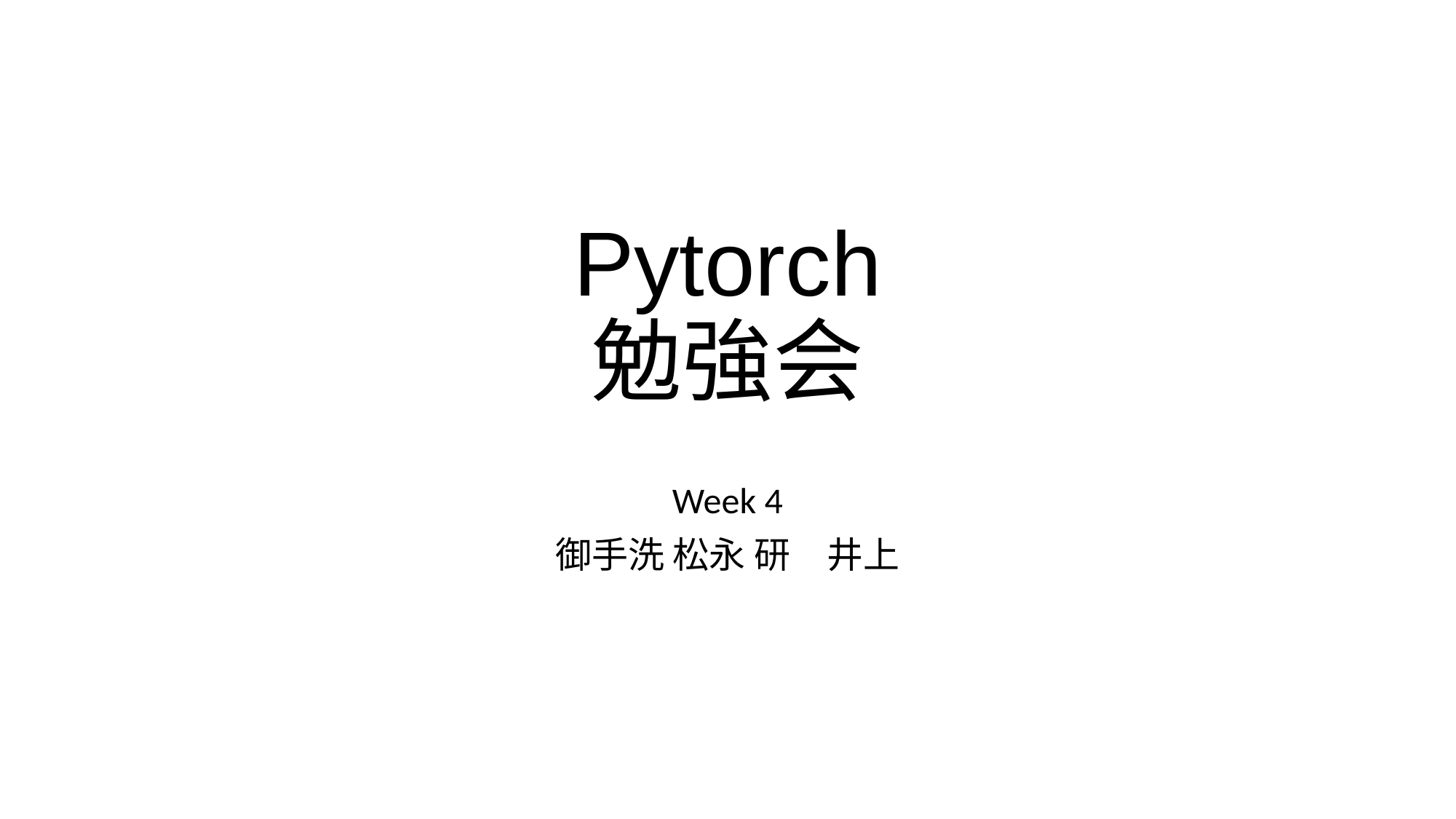

# Pytorch 勉強会
Week 4
御手洗 松永 研　井上